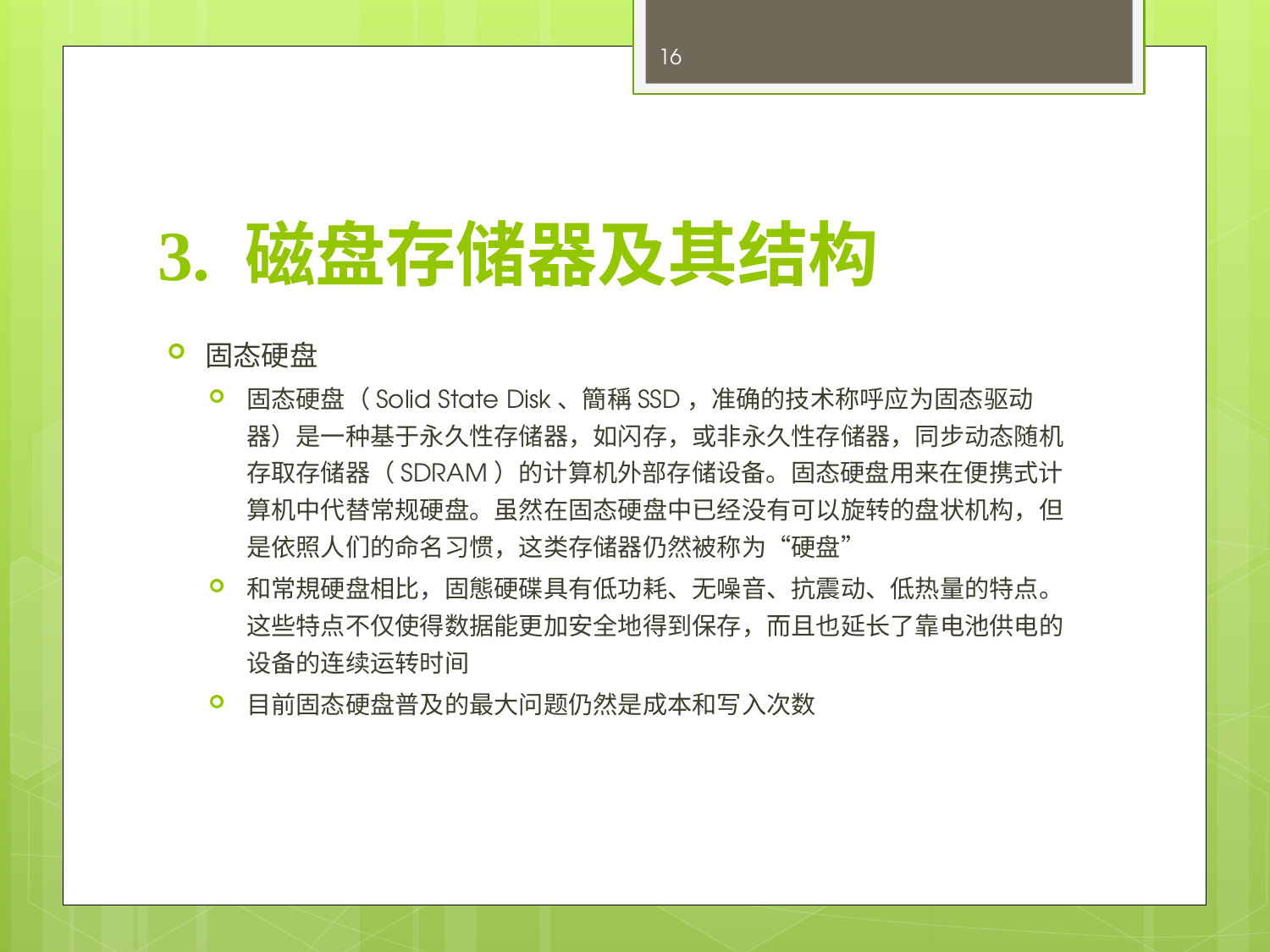

16
# 3. 磁盘存储器及其结构
固态硬盘
固态硬盘（Solid State Disk、簡稱SSD，准确的技术称呼应为固态驱动器）是一种基于永久性存储器，如闪存，或非永久性存储器，同步动态随机存取存储器（SDRAM）的计算机外部存储设备。固态硬盘用来在便携式计算机中代替常规硬盘。虽然在固态硬盘中已经没有可以旋转的盘状机构，但是依照人们的命名习惯，这类存储器仍然被称为“硬盘”
和常規硬盘相比，固態硬碟具有低功耗、无噪音、抗震动、低热量的特点。这些特点不仅使得数据能更加安全地得到保存，而且也延长了靠电池供电的设备的连续运转时间
目前固态硬盘普及的最大问题仍然是成本和写入次数